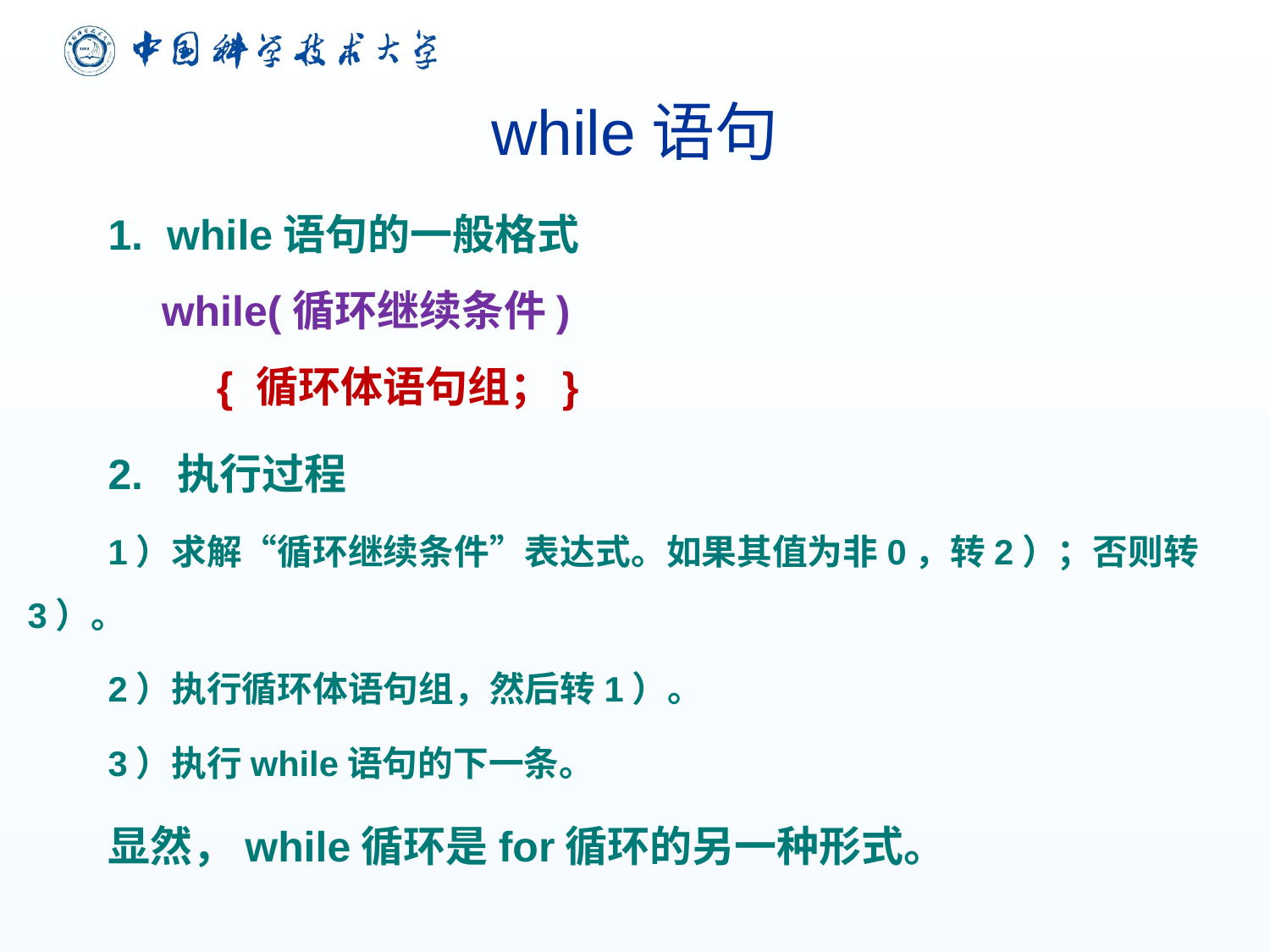

# while语句
1.  while语句的一般格式
             while(循环继续条件)
                { 循环体语句组；}
2.  执行过程
1）求解“循环继续条件”表达式。如果其值为非0，转2）；否则转3）。
2）执行循环体语句组，然后转1）。
3）执行while语句的下一条。
显然，while循环是for循环的另一种形式。